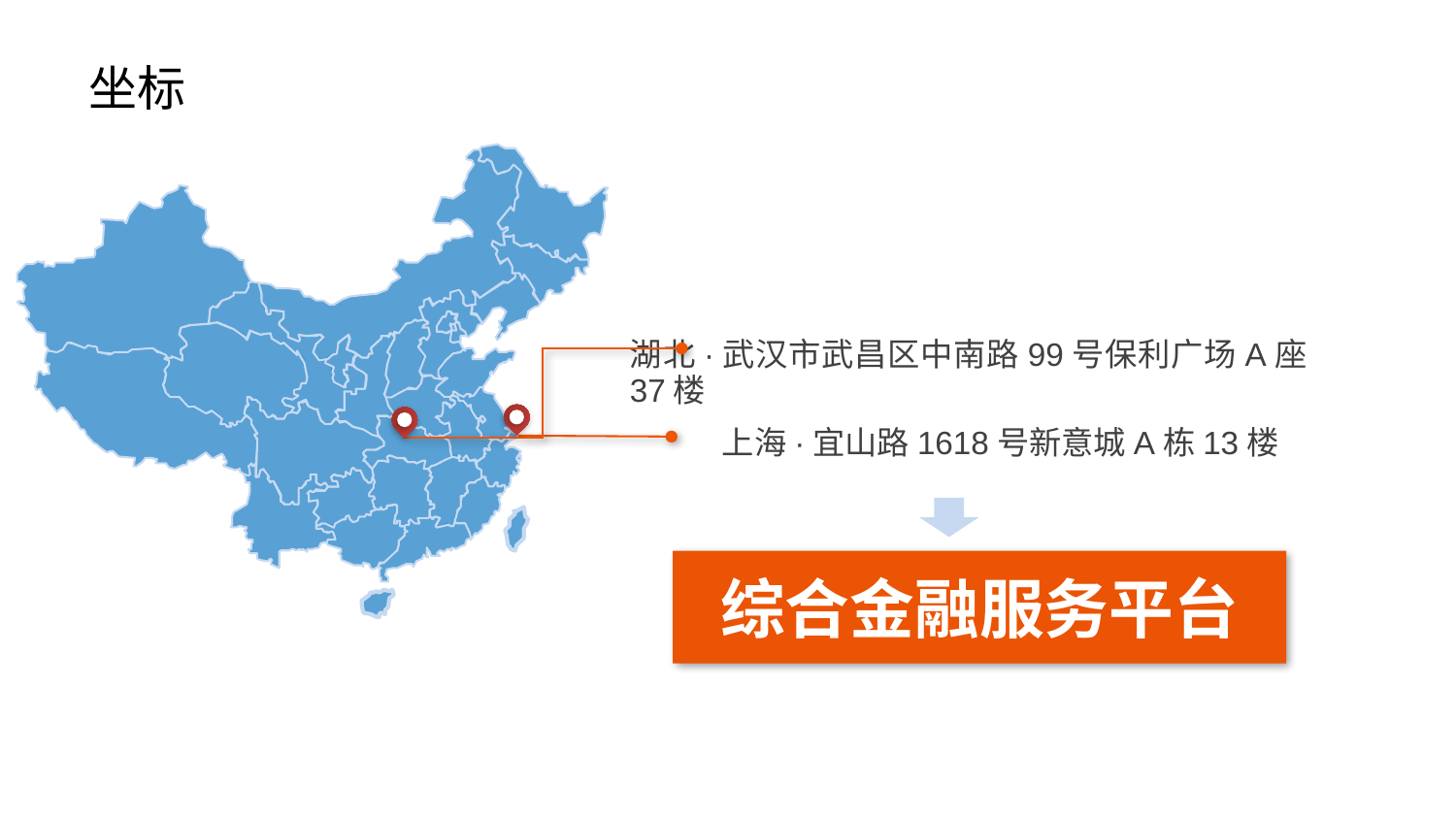

# 坐标

湖北·武汉市武昌区中南路99号保利广场A座37楼

上海·宜山路1618号新意城A栋13楼

综合金融服务平台